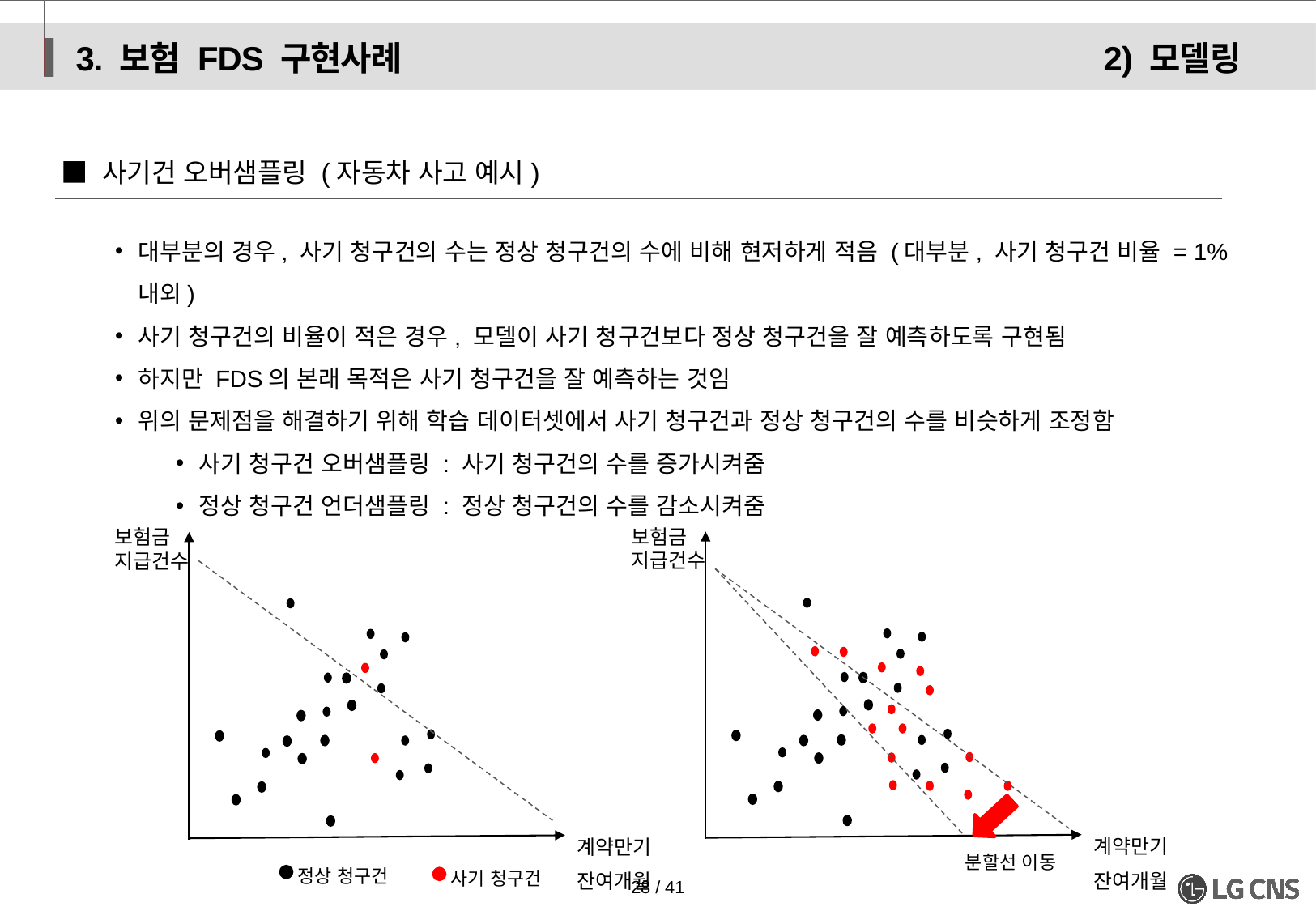

3. 보험 FDS 구현사례
2) 모델링
■ 사기건 오버샘플링 (자동차 사고 예시)
대부분의 경우, 사기 청구건의 수는 정상 청구건의 수에 비해 현저하게 적음 (대부분, 사기 청구건 비율 = 1% 내외)
사기 청구건의 비율이 적은 경우, 모델이 사기 청구건보다 정상 청구건을 잘 예측하도록 구현됨
하지만 FDS의 본래 목적은 사기 청구건을 잘 예측하는 것임
위의 문제점을 해결하기 위해 학습 데이터셋에서 사기 청구건과 정상 청구건의 수를 비슷하게 조정함
사기 청구건 오버샘플링 : 사기 청구건의 수를 증가시켜줌
정상 청구건 언더샘플링 : 정상 청구건의 수를 감소시켜줌
보험금 지급건수
보험금 지급건수

계약만기
잔여개월
계약만기
잔여개월
분할선 이동
정상 청구건
사기 청구건